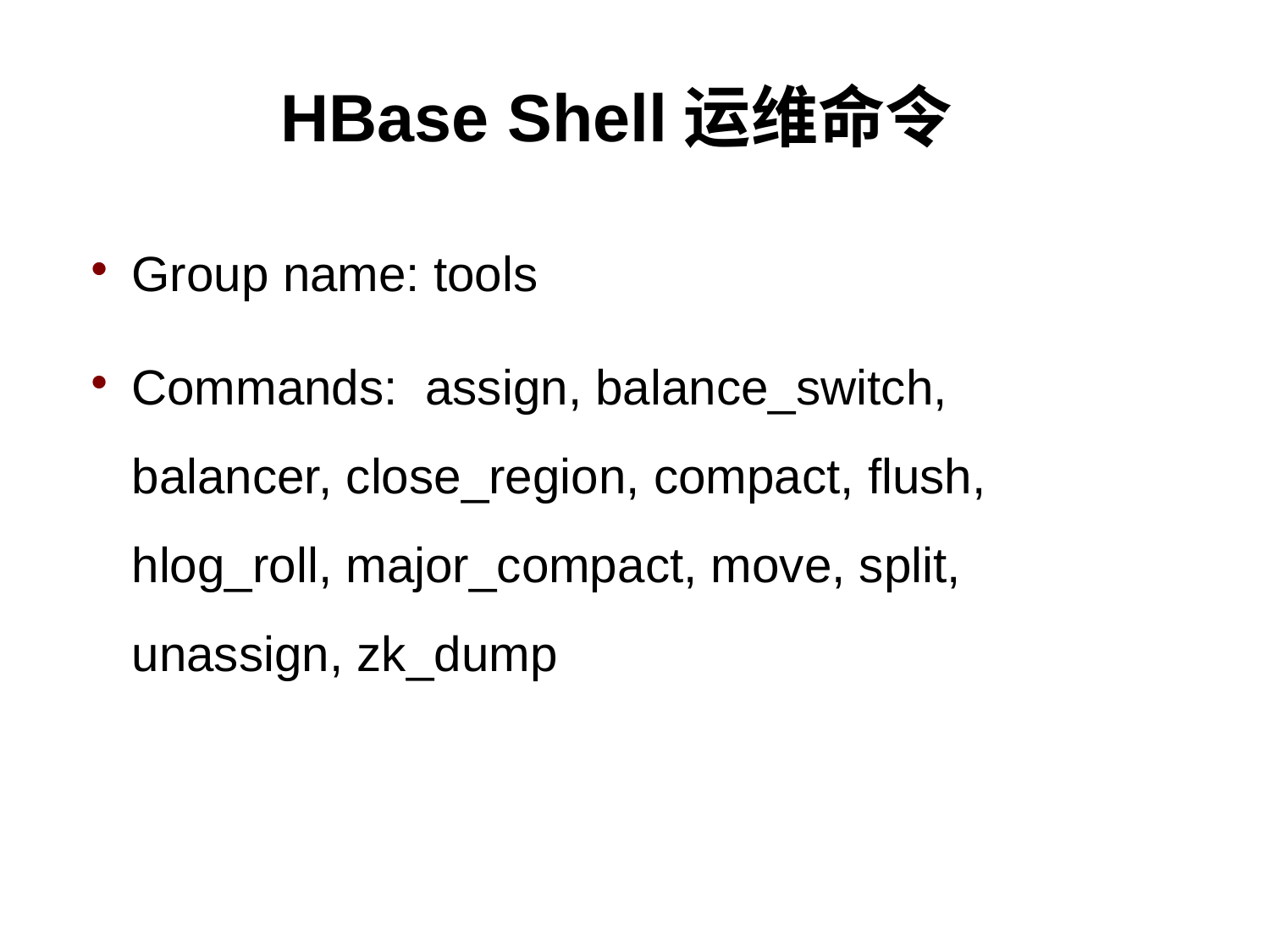

HBase Shell运维命令
Group name: tools
Commands:  assign, balance_switch, balancer, close_region, compact, flush, hlog_roll, major_compact, move, split, unassign, zk_dump